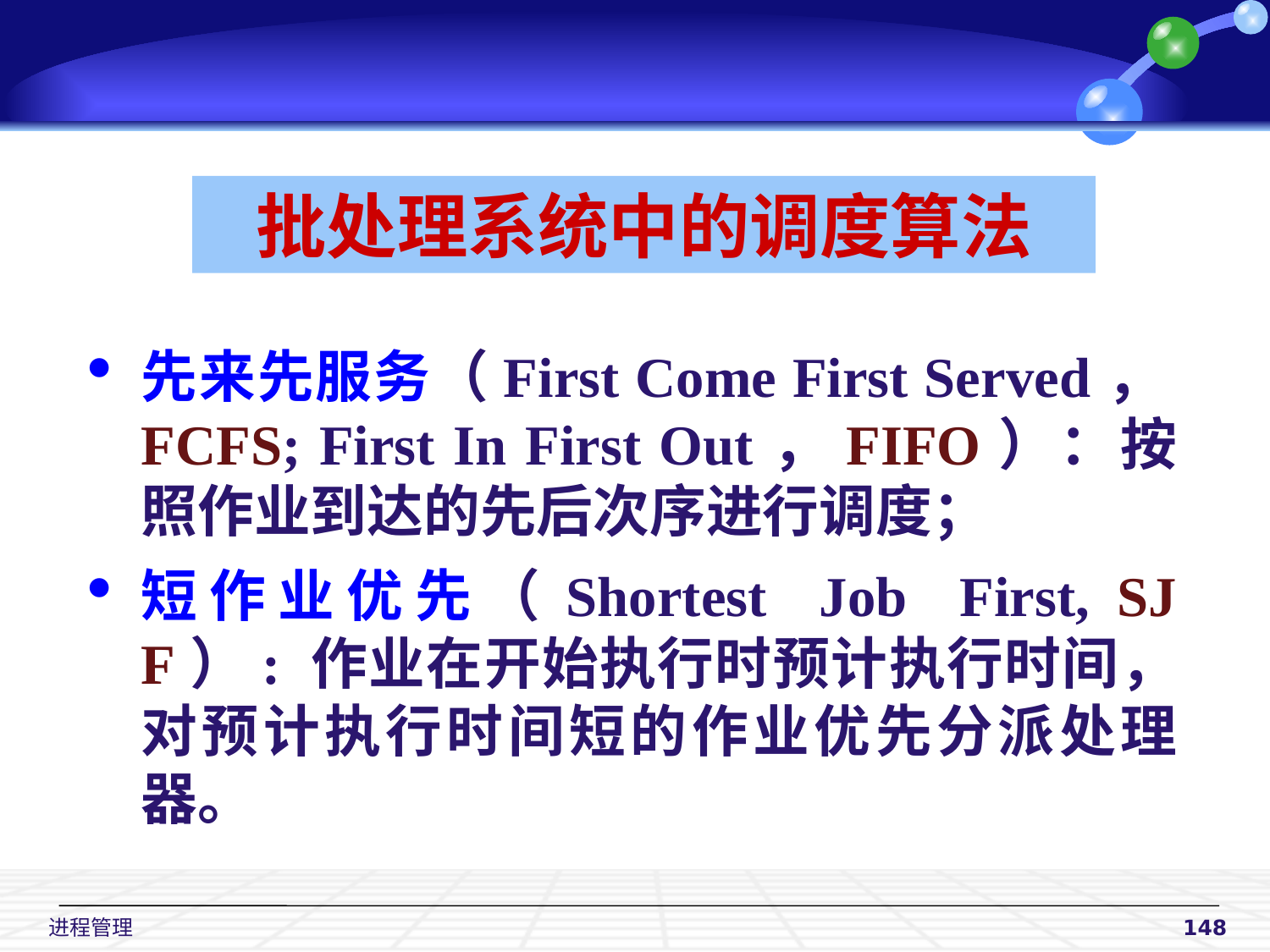

批处理系统中的调度算法
先来先服务（First Come First Served，FCFS; First In First Out，FIFO）：按照作业到达的先后次序进行调度；
短作业优先（Shortest  Job  First, SJF）: 作业在开始执行时预计执行时间，对预计执行时间短的作业优先分派处理器。
   进程管理
148